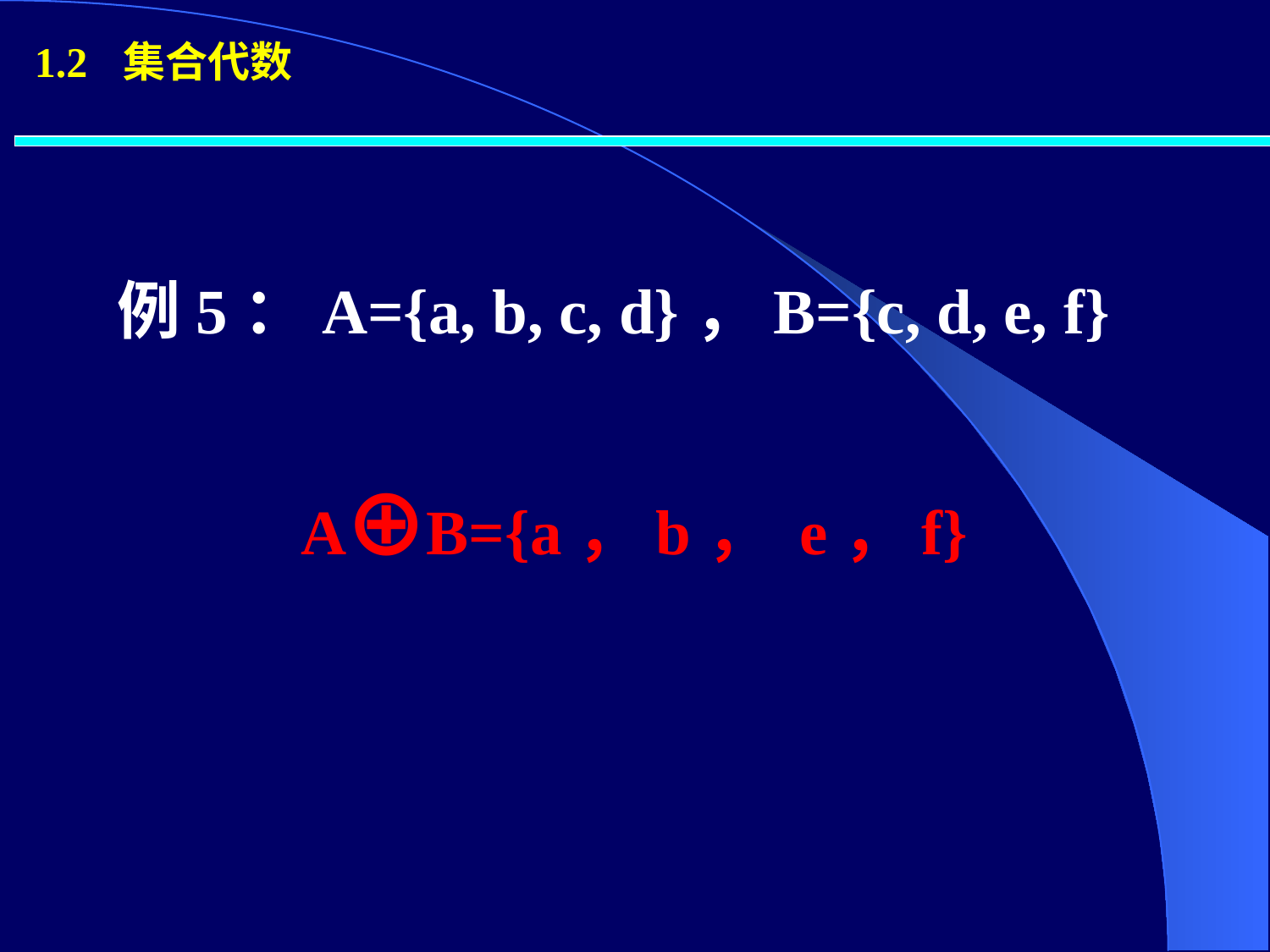

1.2 集合代数

例5：A={a, b, c, d}，B={c, d, e, f}
 A⊕B={a，b， e，f}